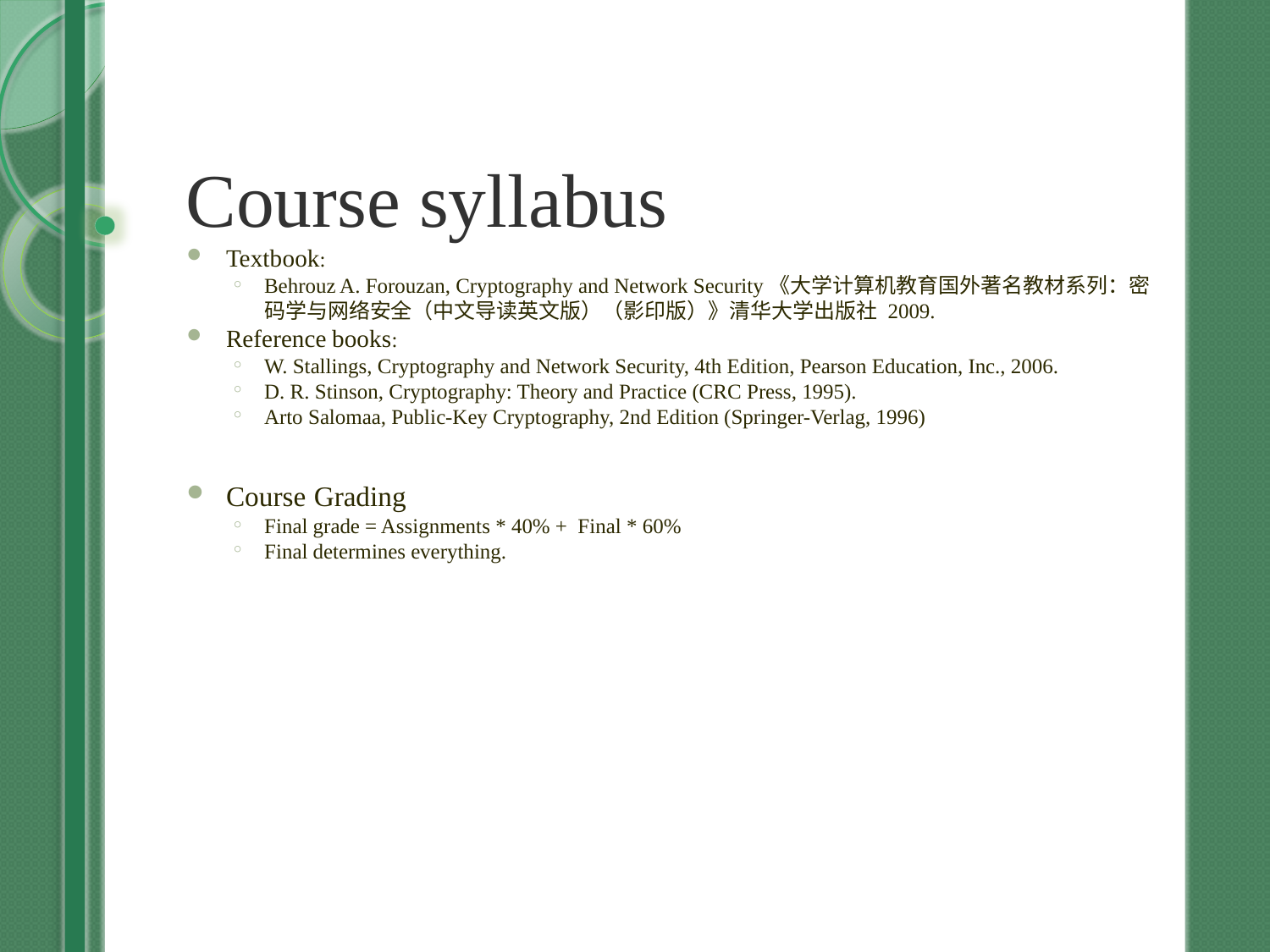

# Course syllabus
Textbook:
Behrouz A. Forouzan, Cryptography and Network Security《大学计算机教育国外著名教材系列：密码学与网络安全（中文导读英文版）（影印版）》清华大学出版社 2009.
Reference books:
W. Stallings, Cryptography and Network Security, 4th Edition, Pearson Education, Inc., 2006.
D. R. Stinson, Cryptography: Theory and Practice (CRC Press, 1995).
Arto Salomaa, Public-Key Cryptography, 2nd Edition (Springer-Verlag, 1996)

Course Grading
Final grade = Assignments * 40% +  Final * 60%
Final determines everything.